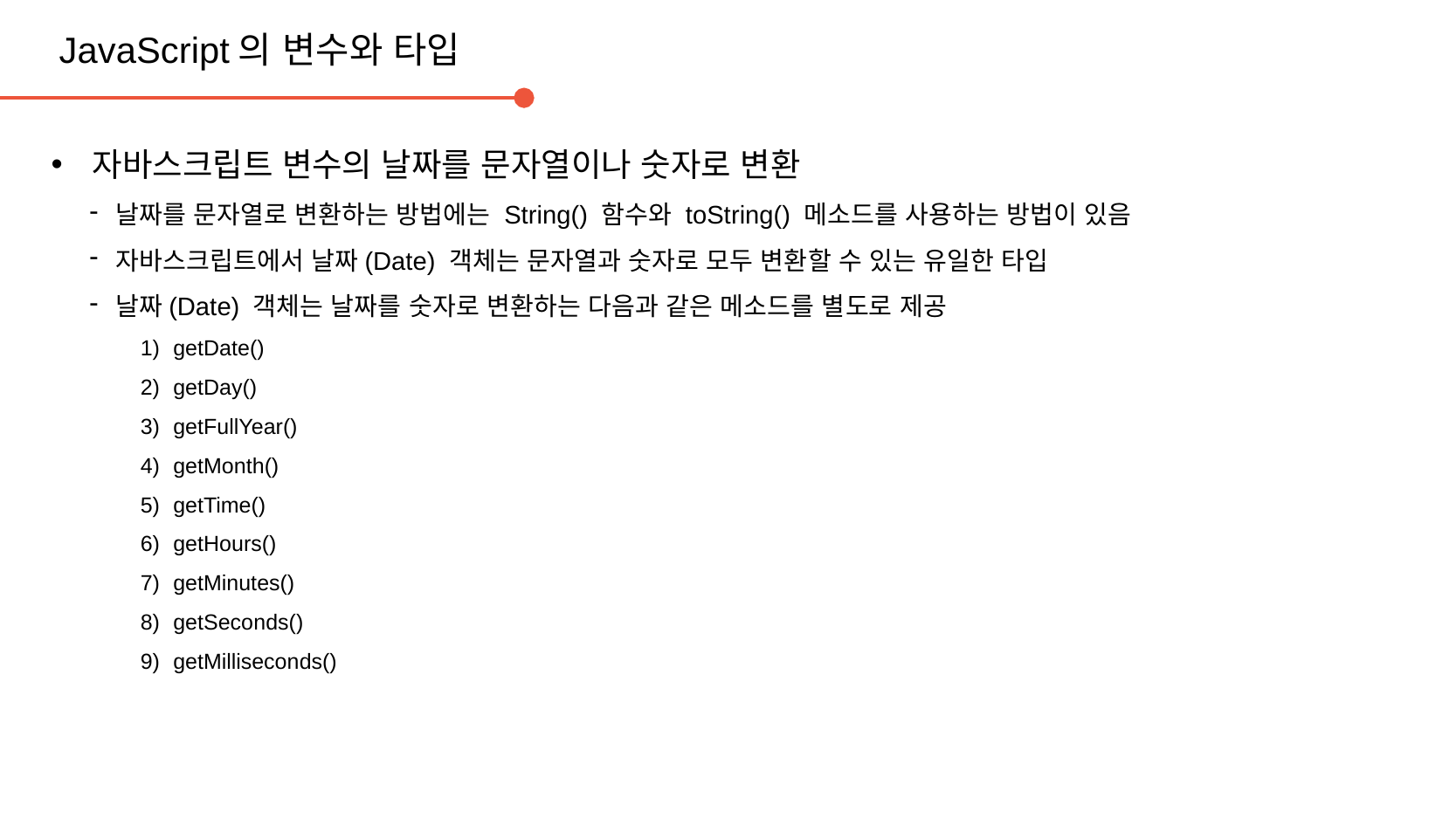

JavaScript의 변수와 타입
자바스크립트 변수의 날짜를 문자열이나 숫자로 변환
날짜를 문자열로 변환하는 방법에는 String() 함수와 toString() 메소드를 사용하는 방법이 있음
자바스크립트에서 날짜(Date) 객체는 문자열과 숫자로 모두 변환할 수 있는 유일한 타입
날짜(Date) 객체는 날짜를 숫자로 변환하는 다음과 같은 메소드를 별도로 제공
getDate()
getDay()
getFullYear()
getMonth()
getTime()
getHours()
getMinutes()
getSeconds()
getMilliseconds()